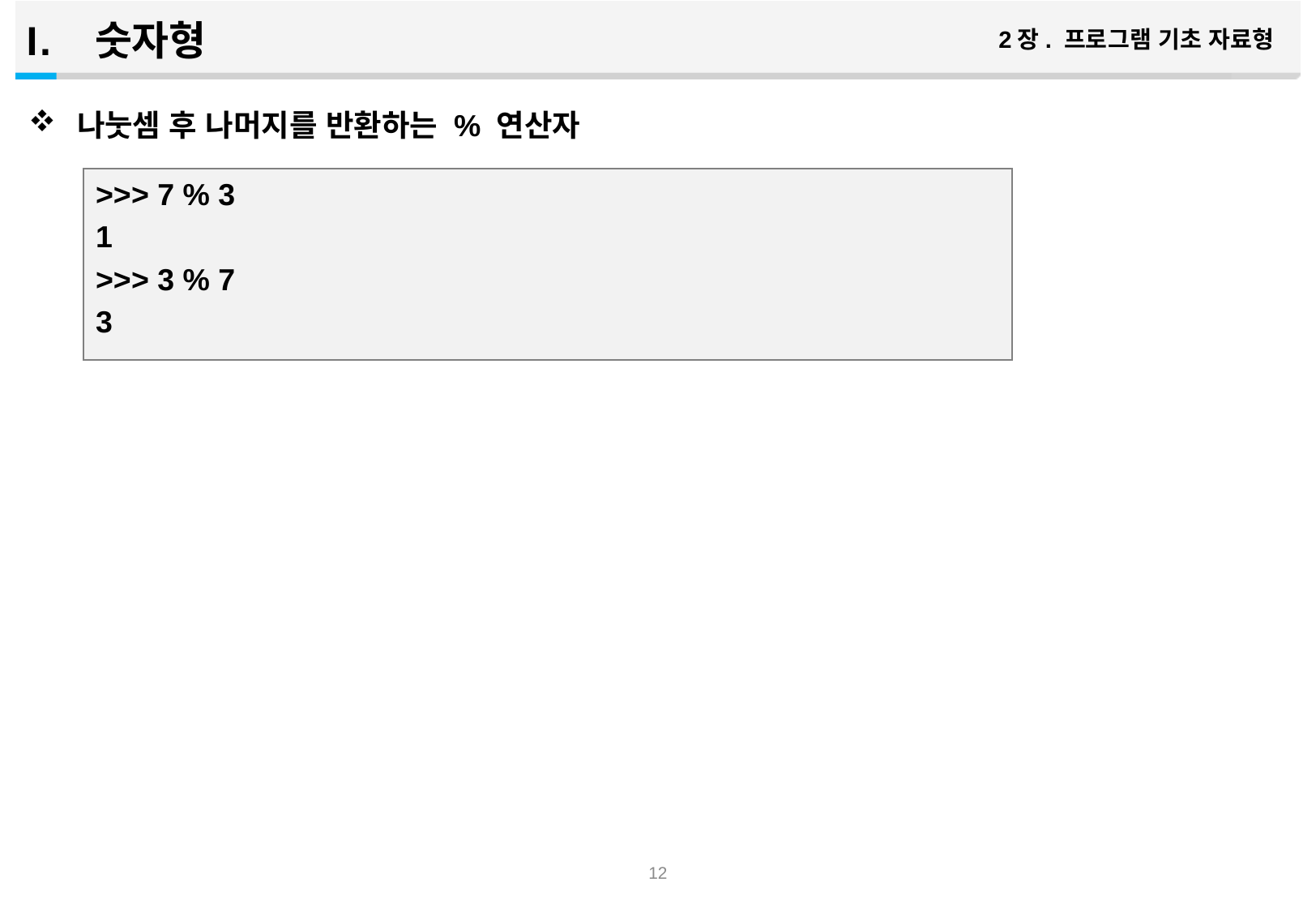

숫자형
2장. 프로그램 기초 자료형
나눗셈 후 나머지를 반환하는 % 연산자
>>> 7 % 3
1
>>> 3 % 7
3

12